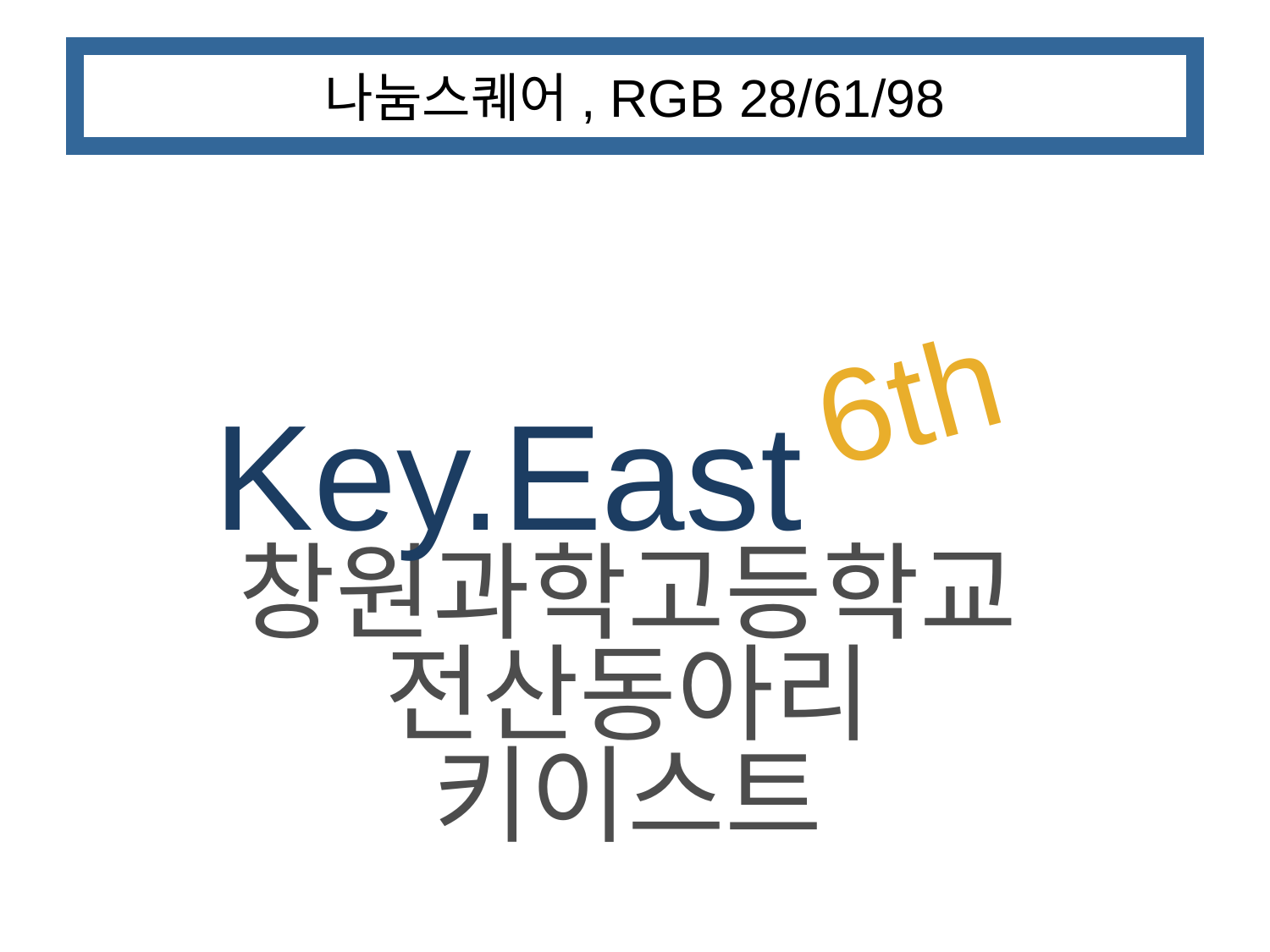

나눔스퀘어, RGB 28/61/98
6th
Key.East
창원과학고등학교 전산동아리
키이스트